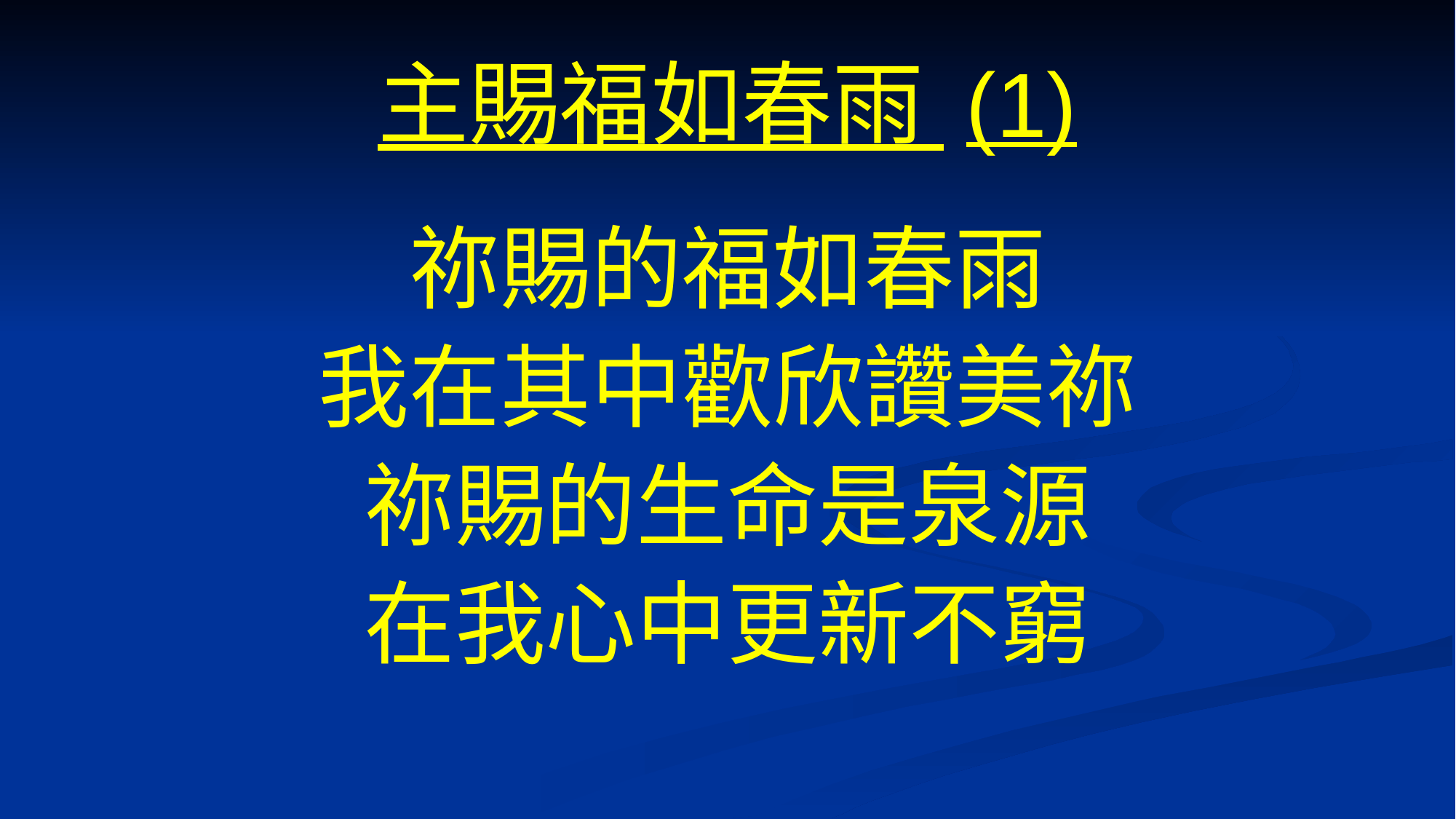

# 主賜福如春雨 (1)
祢賜的福如春雨
我在其中歡欣讚美祢
祢賜的生命是泉源
在我心中更新不窮